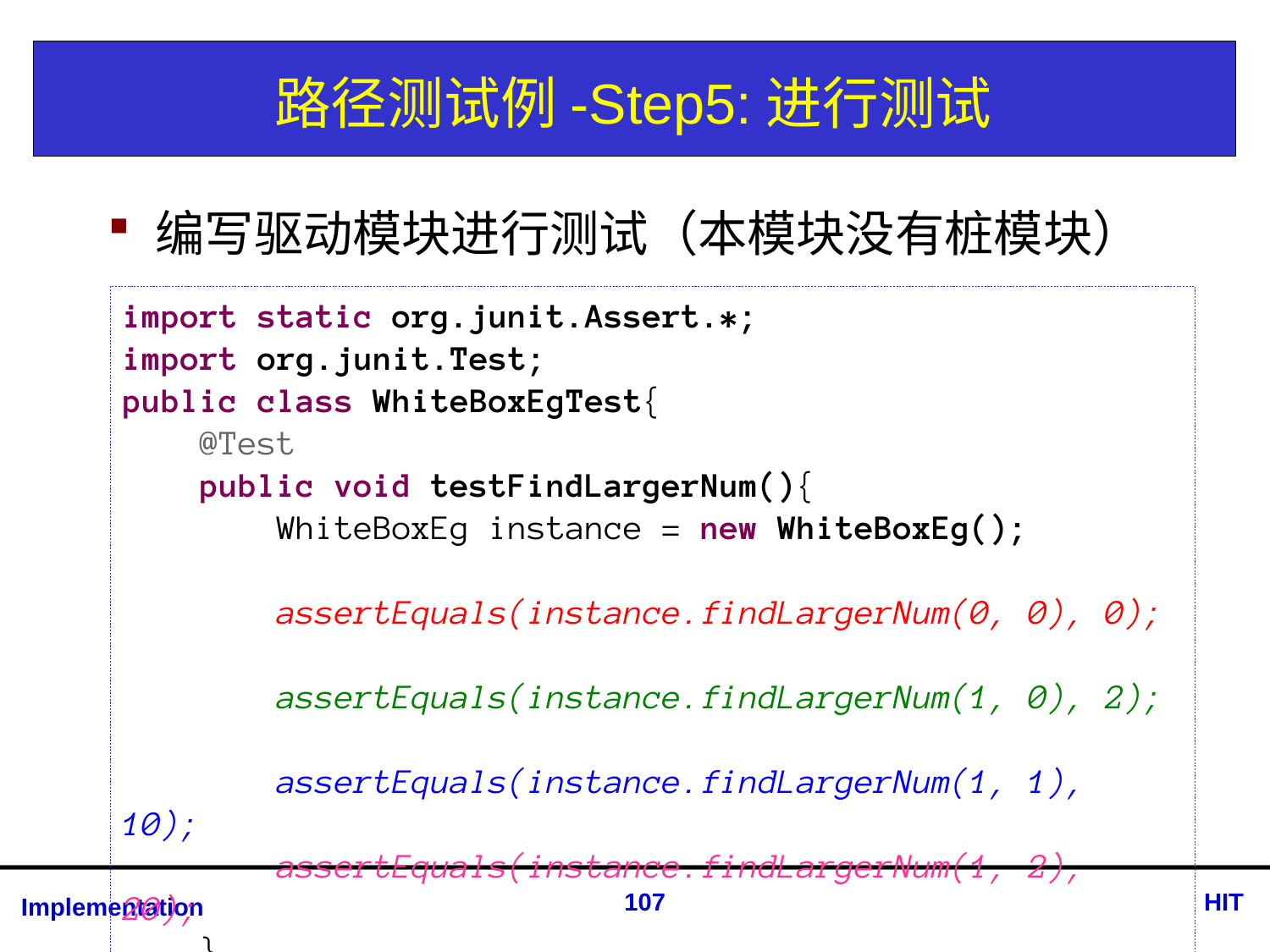

# 路径测试例-Step5:进行测试
编写驱动模块进行测试（本模块没有桩模块）
import static org.junit.Assert.*;
import org.junit.Test;
public class WhiteBoxEgTest{
    @Test
    public void testFindLargerNum(){
        WhiteBoxEg instance = new WhiteBoxEg();
        assertEquals(instance.findLargerNum(0, 0), 0);
        assertEquals(instance.findLargerNum(1, 0), 2);
        assertEquals(instance.findLargerNum(1, 1), 10);
        assertEquals(instance.findLargerNum(1, 2), 20);
    }
}